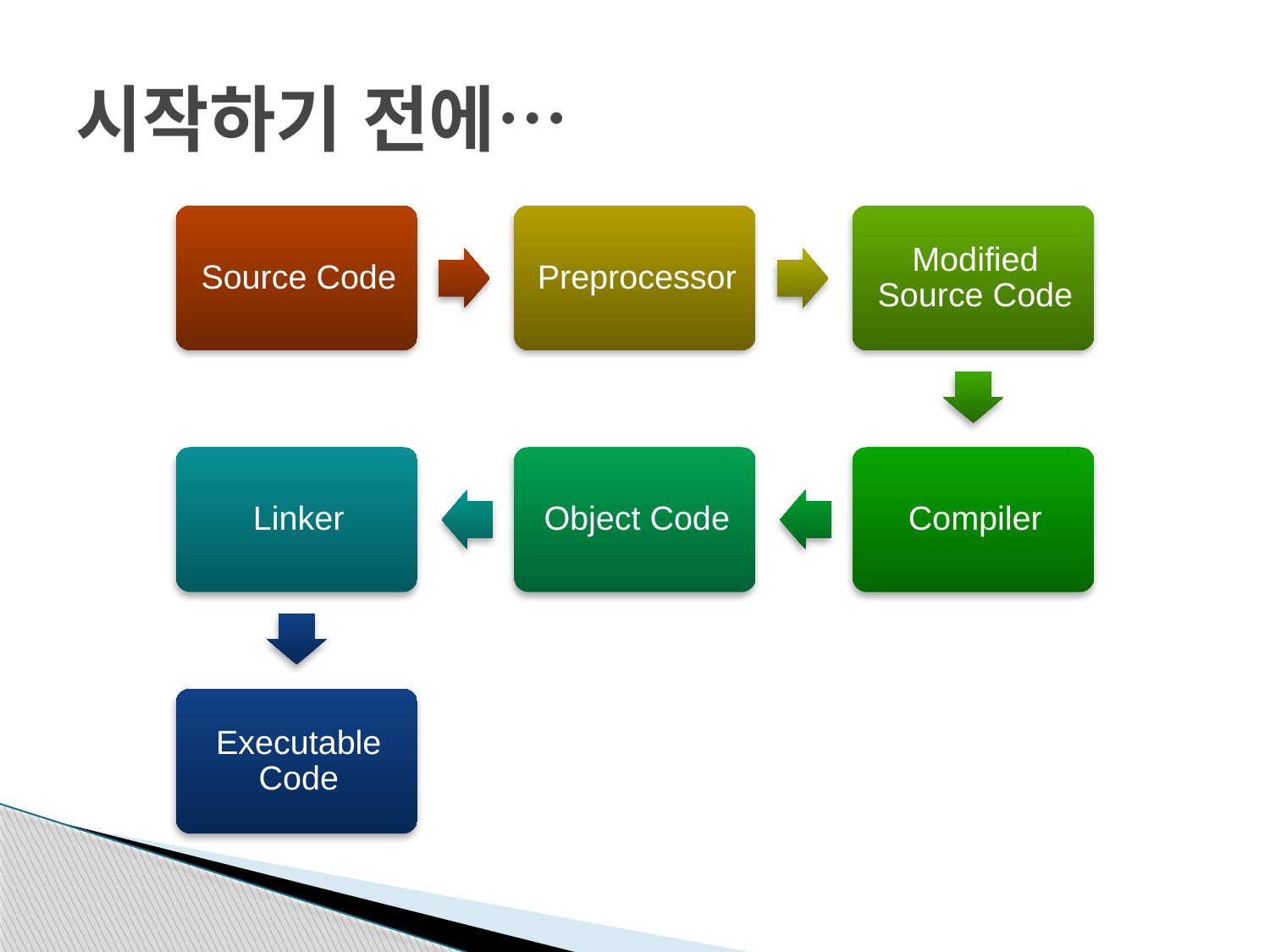

# 시작하기 전에…
Source Code

Preprocessor

Modified Source Code

Compiler

Object Code

Linker

Executable Code